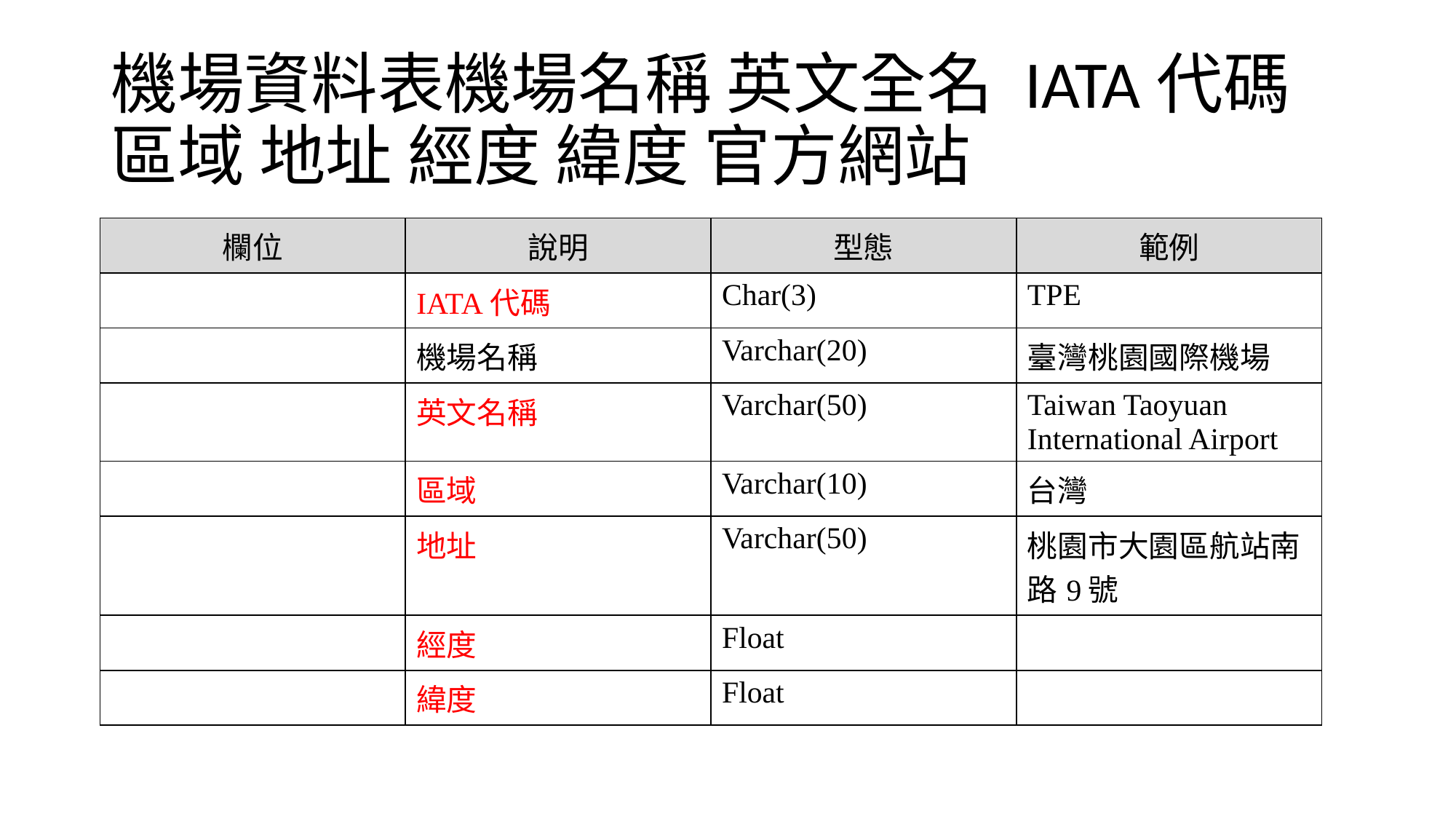

# 機場資料表機場名稱 英文全名 IATA代碼 區域 地址 經度 緯度 官方網站
| 欄位 | 說明 | 型態 | 範例 |
| --- | --- | --- | --- |
|  | IATA代碼 | Char(3) | TPE |
|  | 機場名稱 | Varchar(20) | 臺灣桃園國際機場 |
|  | 英文名稱 | Varchar(50) | Taiwan Taoyuan International Airport |
|  | 區域 | Varchar(10) | 台灣 |
|  | 地址 | Varchar(50) | 桃園市大園區航站南路9號 |
|  | 經度 | Float |  |
|  | 緯度 | Float |  |